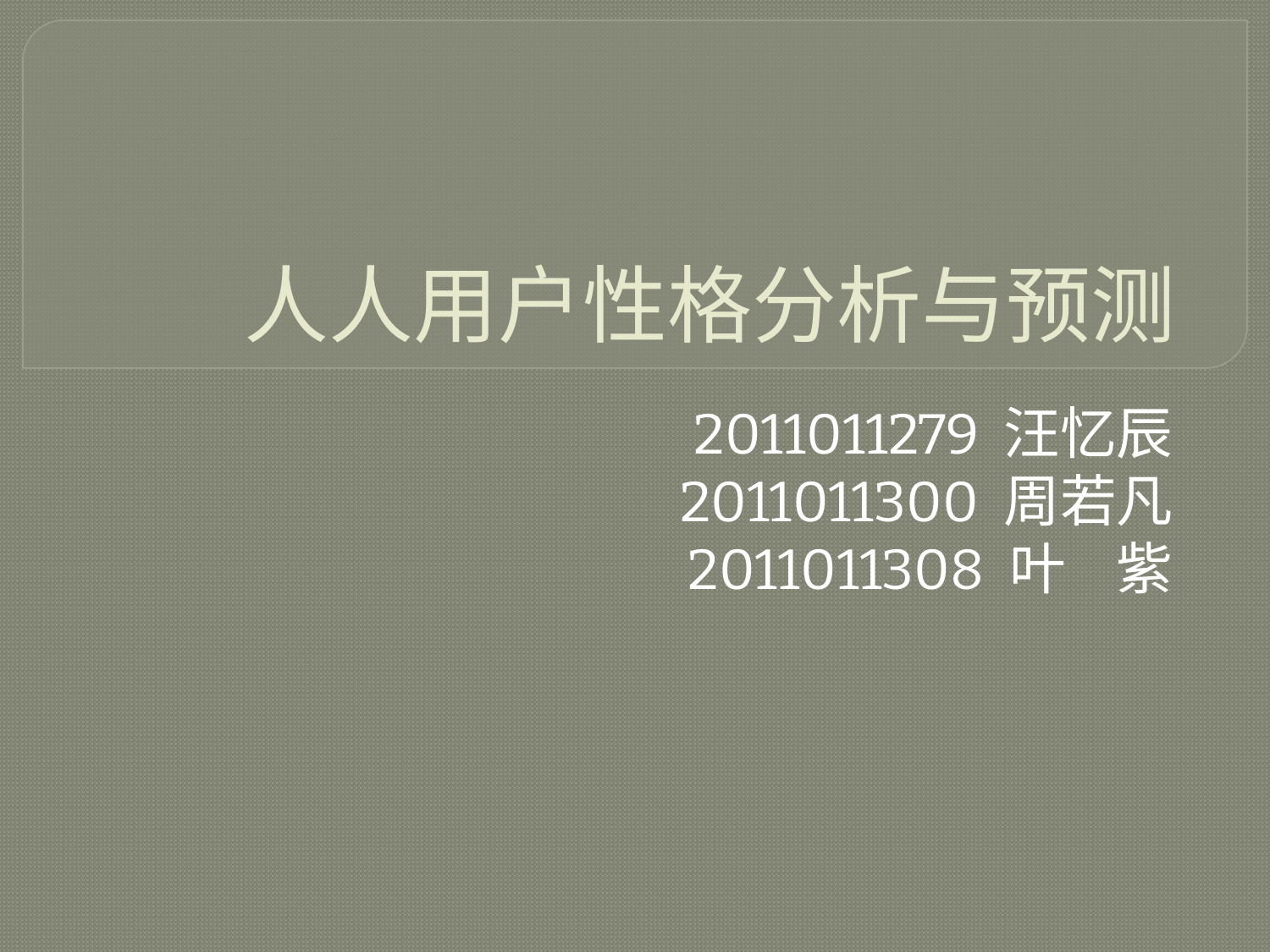

# 人人用户性格分析与预测
2011011279 汪忆辰
2011011300 周若凡
2011011308 叶    紫